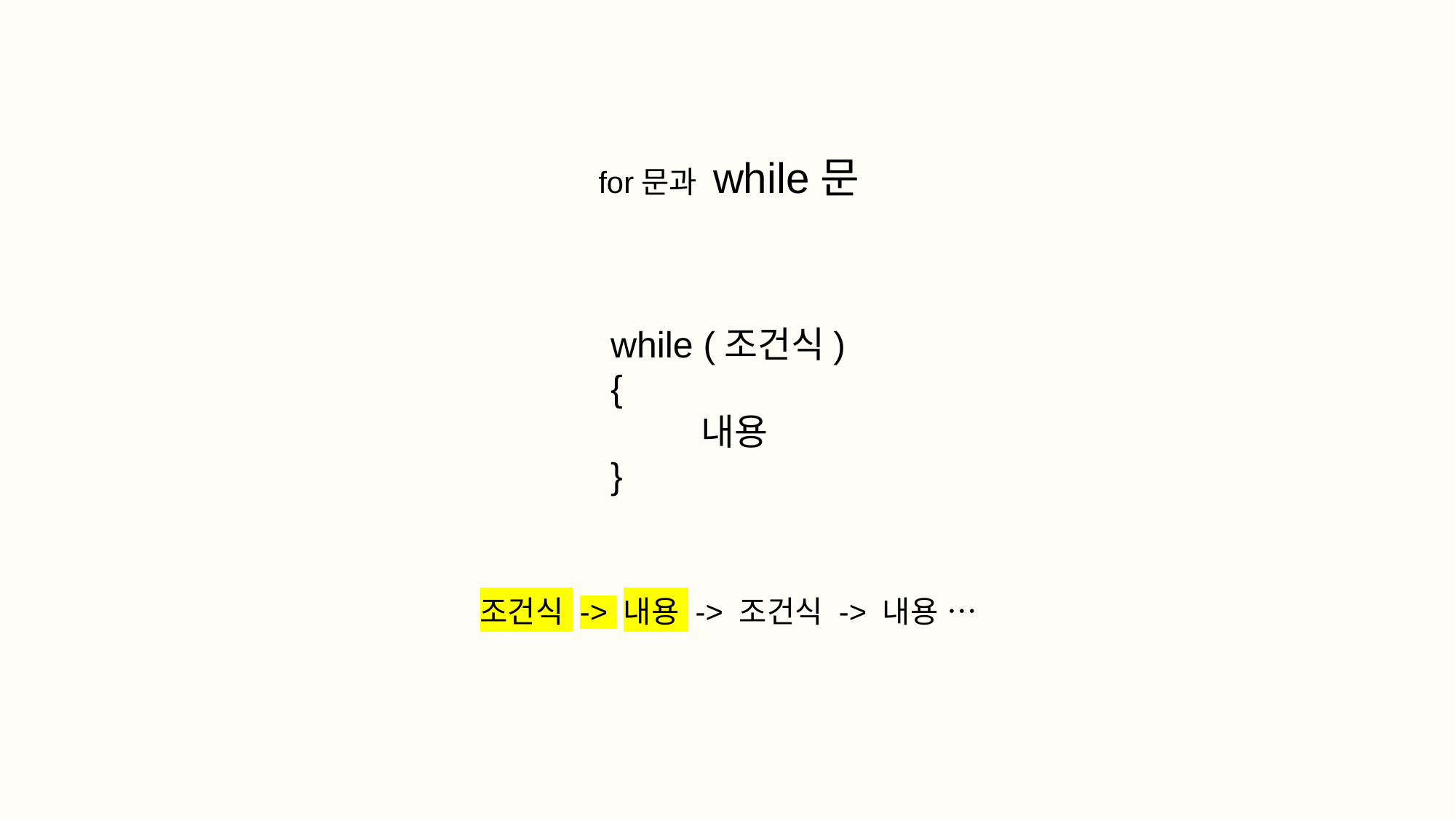

for문과 while문
while (조건식)
{
        내용
}
조건식 -> 내용 -> 조건식 -> 내용 …